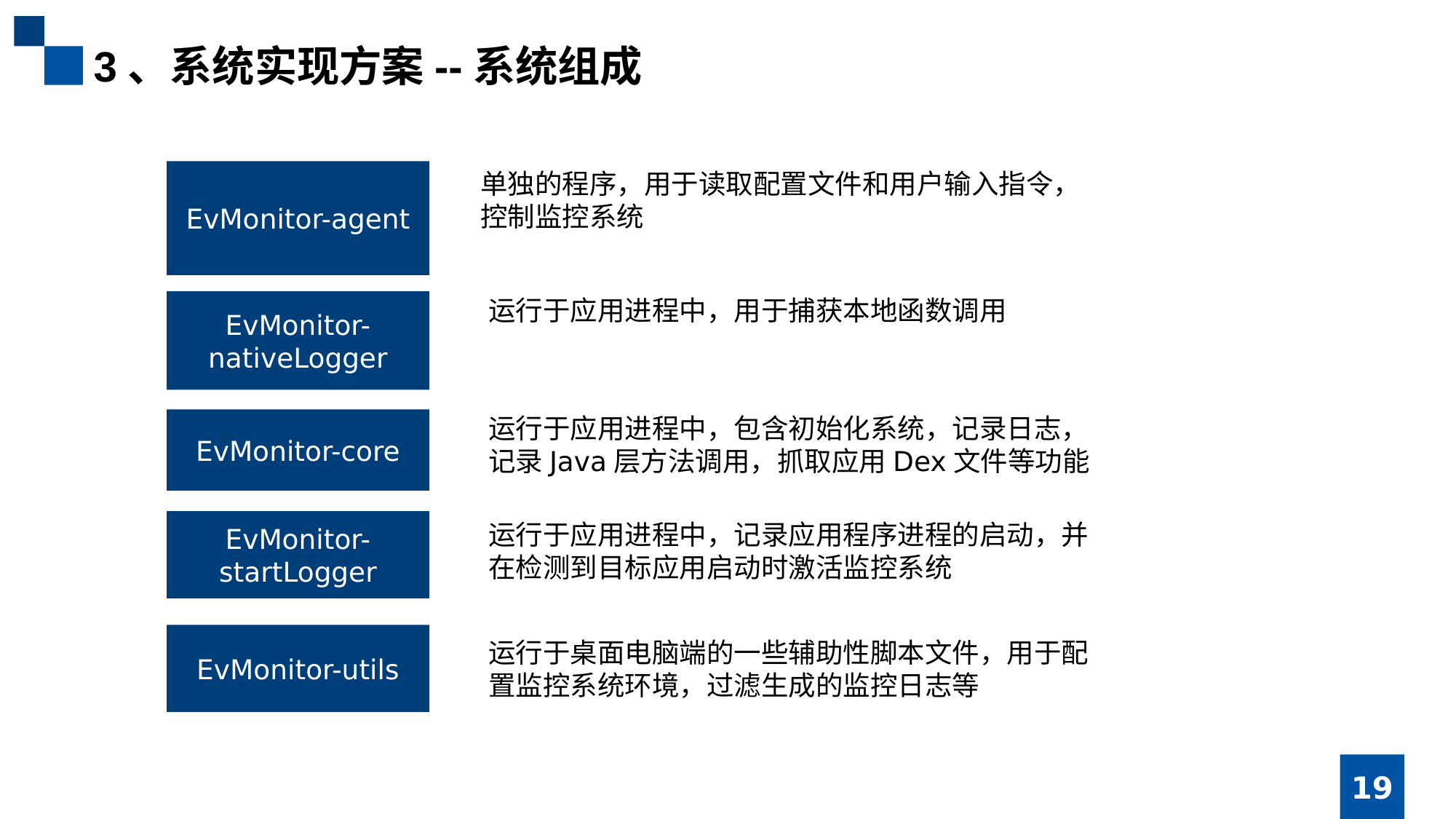

3、系统实现方案--系统组成
EvMonitor-agent
单独的程序，用于读取配置文件和用户输入指令，控制监控系统
运行于应用进程中，用于捕获本地函数调用
EvMonitor-nativeLogger
运行于应用进程中，包含初始化系统，记录日志，记录Java层方法调用，抓取应用Dex文件等功能
EvMonitor-core
EvMonitor-startLogger
运行于应用进程中，记录应用程序进程的启动，并在检测到目标应用启动时激活监控系统
EvMonitor-utils
运行于桌面电脑端的一些辅助性脚本文件，用于配置监控系统环境，过滤生成的监控日志等
19